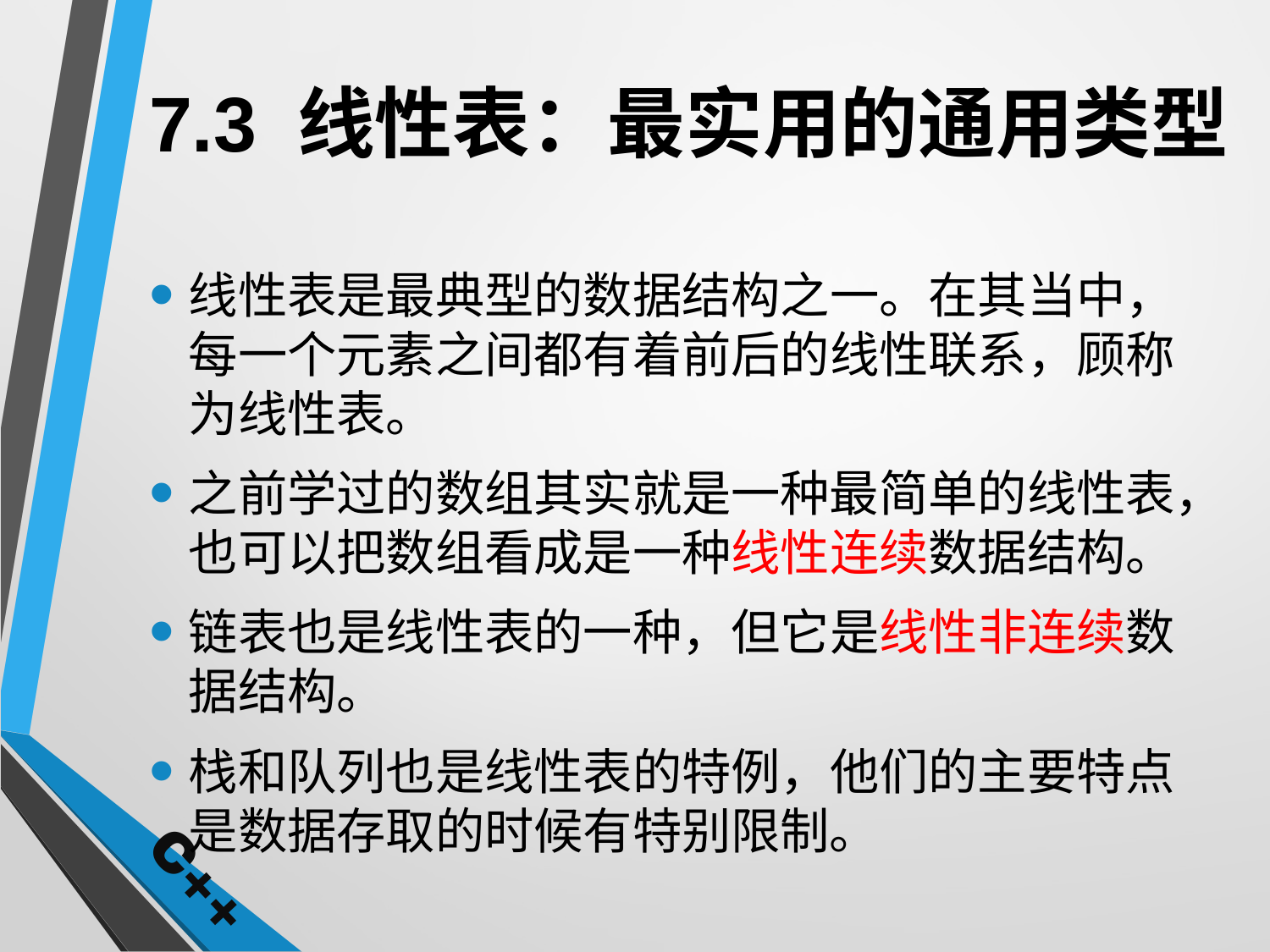

# 7.3 线性表：最实用的通用类型
线性表是最典型的数据结构之一。在其当中，每一个元素之间都有着前后的线性联系，顾称为线性表。
之前学过的数组其实就是一种最简单的线性表，也可以把数组看成是一种线性连续数据结构。
链表也是线性表的一种，但它是线性非连续数据结构。
栈和队列也是线性表的特例，他们的主要特点是数据存取的时候有特别限制。